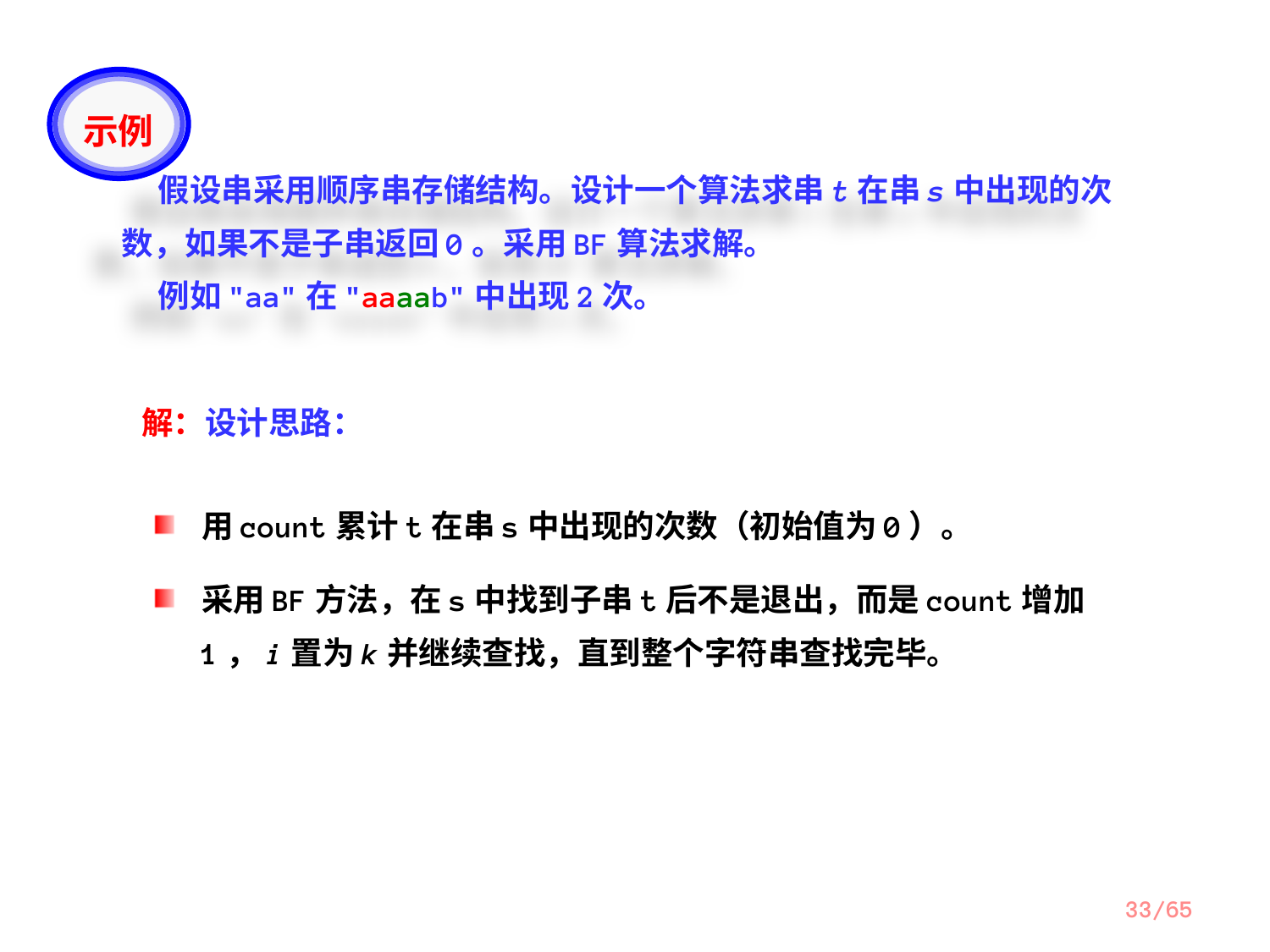

示例
    假设串采用顺序串存储结构。设计一个算法求串t在串s中出现的次数，如果不是子串返回0。采用BF算法求解。
    例如"aa"在"aaaab"中出现2次。
解：设计思路：
用count累计t在串s中出现的次数（初始值为0）。
采用BF方法，在s中找到子串t后不是退出，而是count增加1，i置为k并继续查找，直到整个字符串查找完毕。
33/65